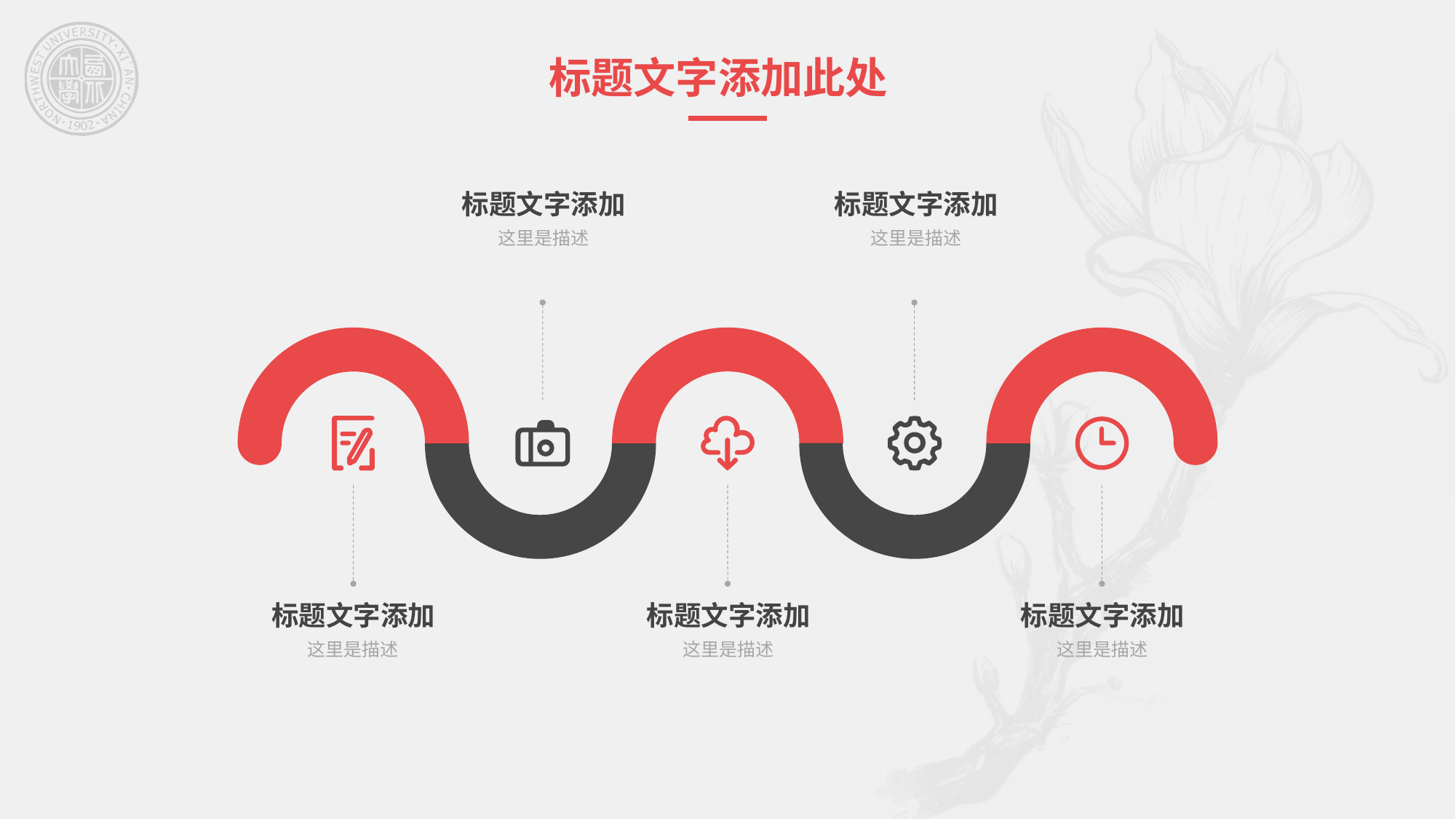

标题文字添加此处
标题文字添加
这里是描述
标题文字添加
这里是描述

标题文字添加
这里是描述
标题文字添加
这里是描述
标题文字添加
这里是描述